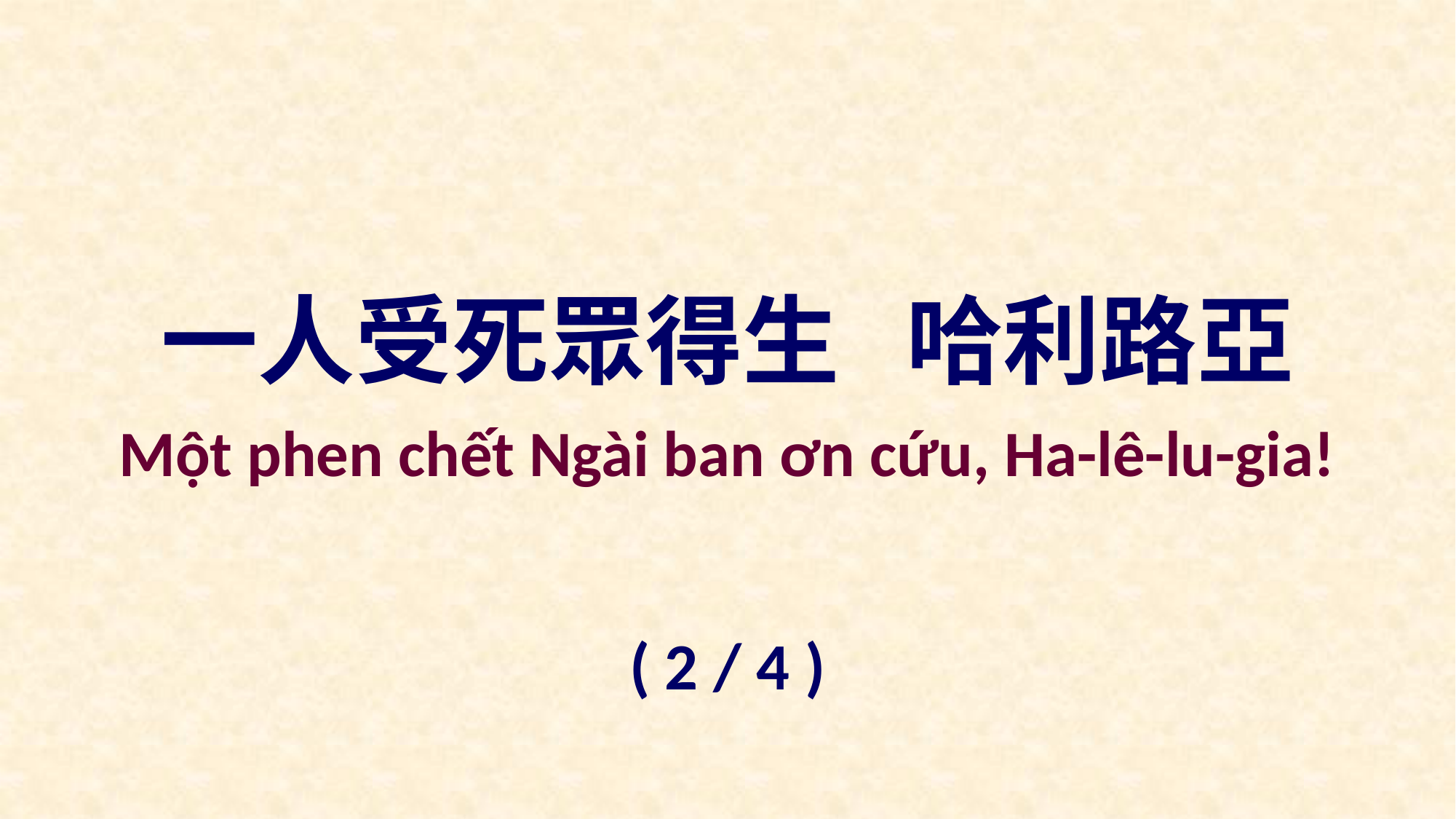

一人受死眾得生   哈利路亞
Một phen chết Ngài ban ơn cứu, Ha-lê-lu-gia!
( 2 / 4 )